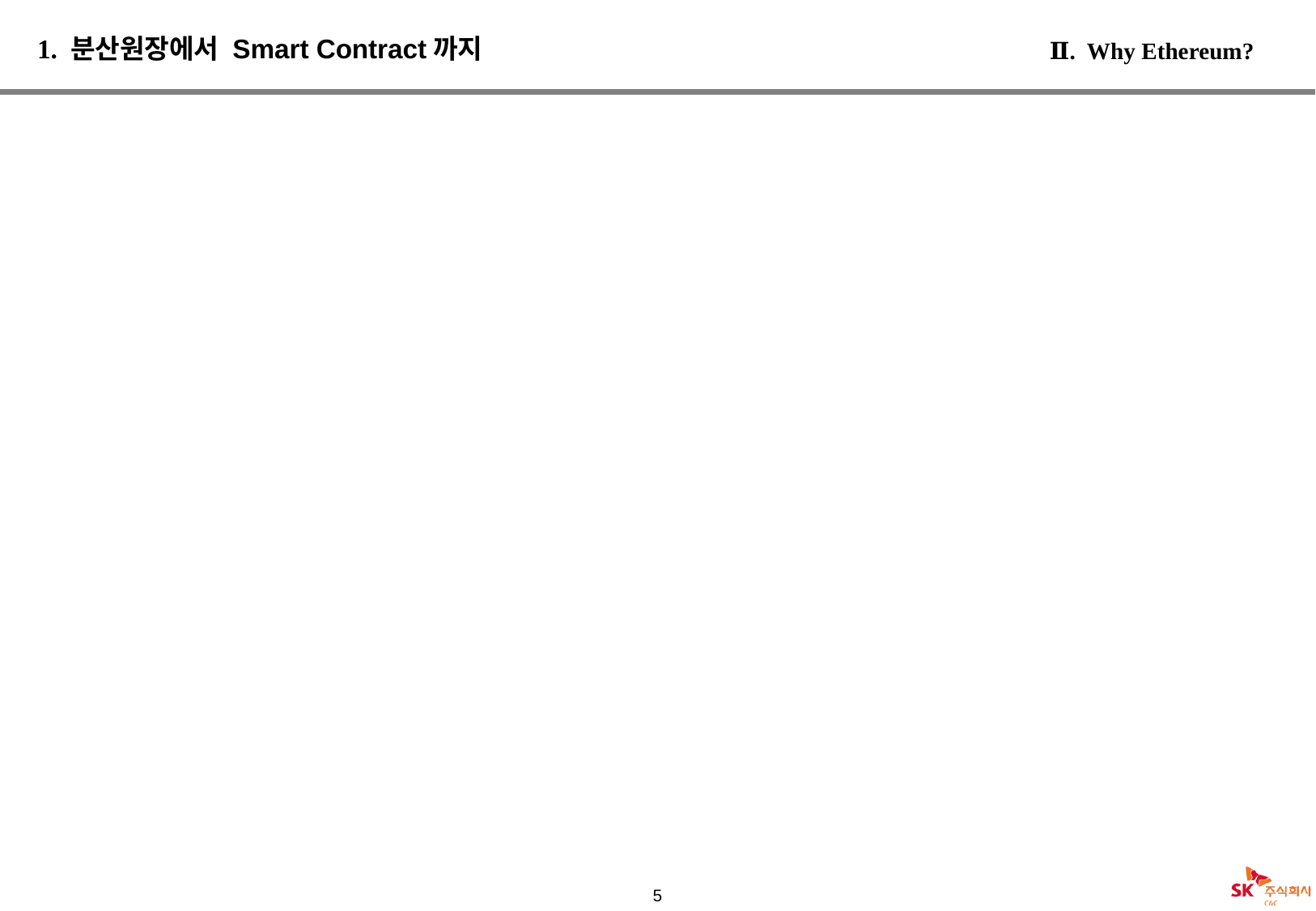

1. 분산원장에서 Smart Contract까지
Ⅱ.  Why Ethereum?